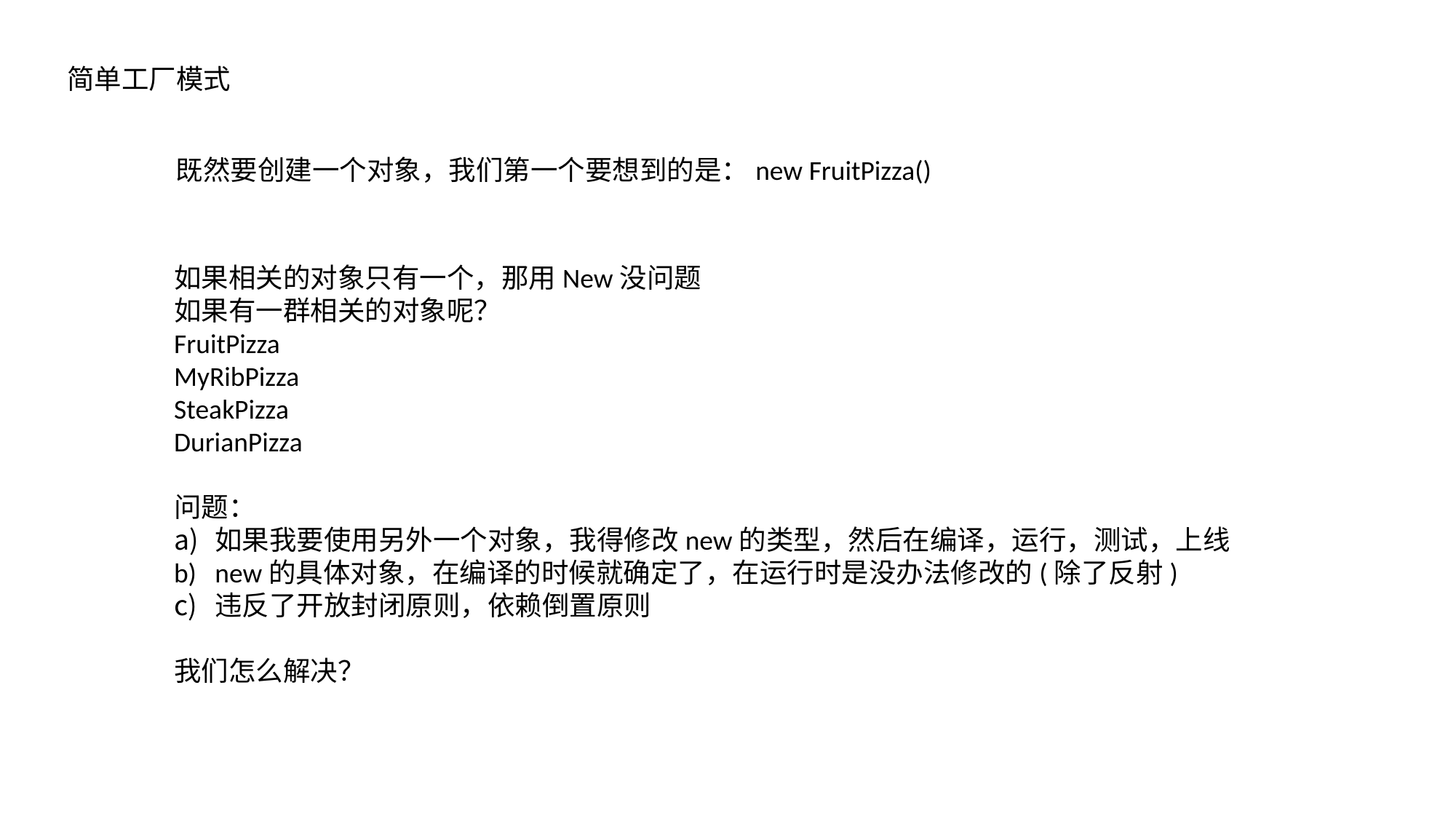

简单工厂模式
既然要创建一个对象，我们第一个要想到的是：new FruitPizza()
如果相关的对象只有一个，那用New没问题
如果有一群相关的对象呢？
FruitPizza
MyRibPizza
SteakPizza
DurianPizza

问题：
如果我要使用另外一个对象，我得修改new的类型，然后在编译，运行，测试，上线
new的具体对象，在编译的时候就确定了，在运行时是没办法修改的(除了反射)
违反了开放封闭原则，依赖倒置原则

我们怎么解决？